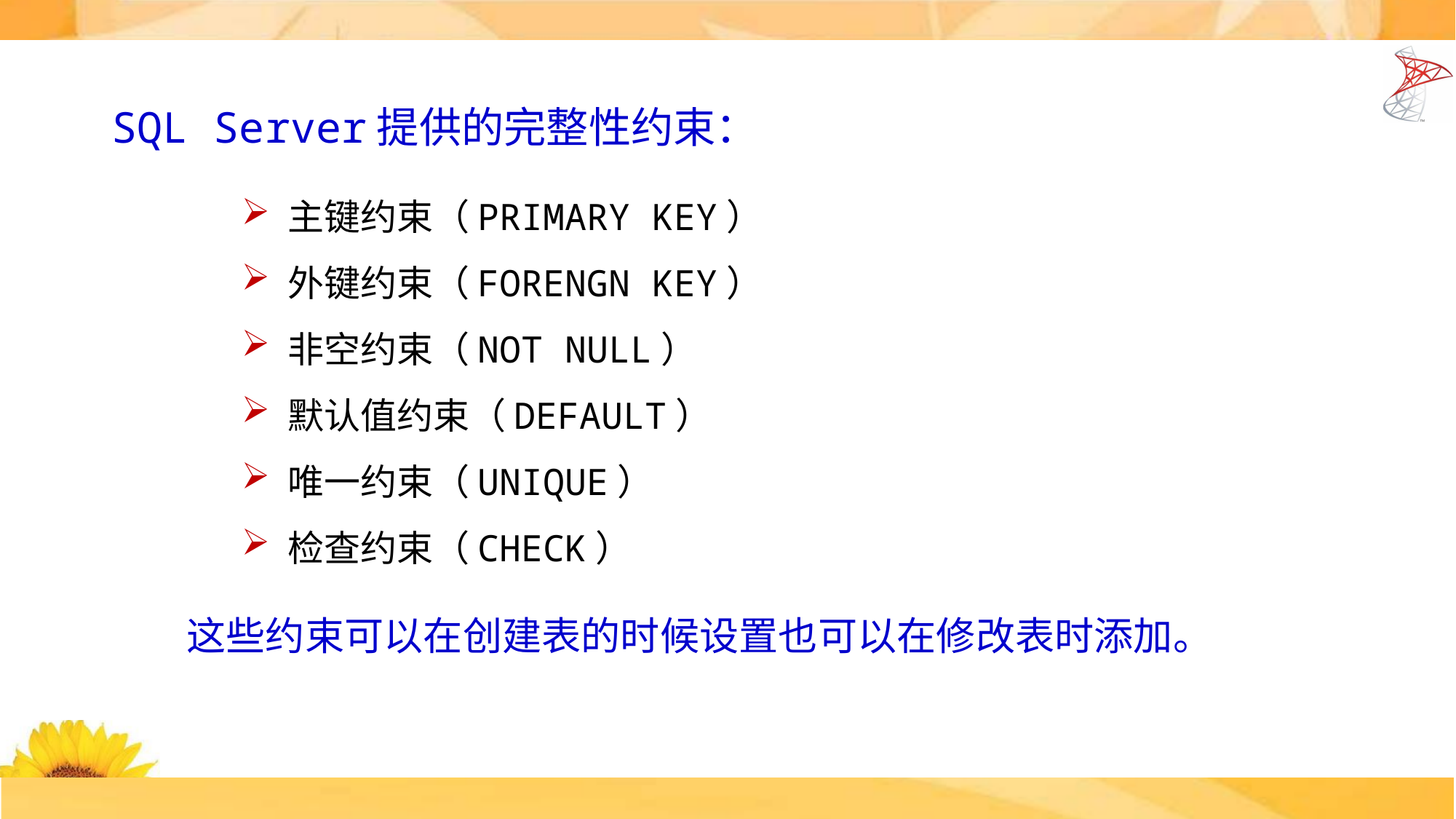

# SQL Server提供的完整性约束：
 主键约束（PRIMARY KEY）
 外键约束（FORENGN KEY）
 非空约束（NOT NULL）
 默认值约束（DEFAULT）
 唯一约束（UNIQUE）
 检查约束（CHECK）

这些约束可以在创建表的时候设置也可以在修改表时添加。